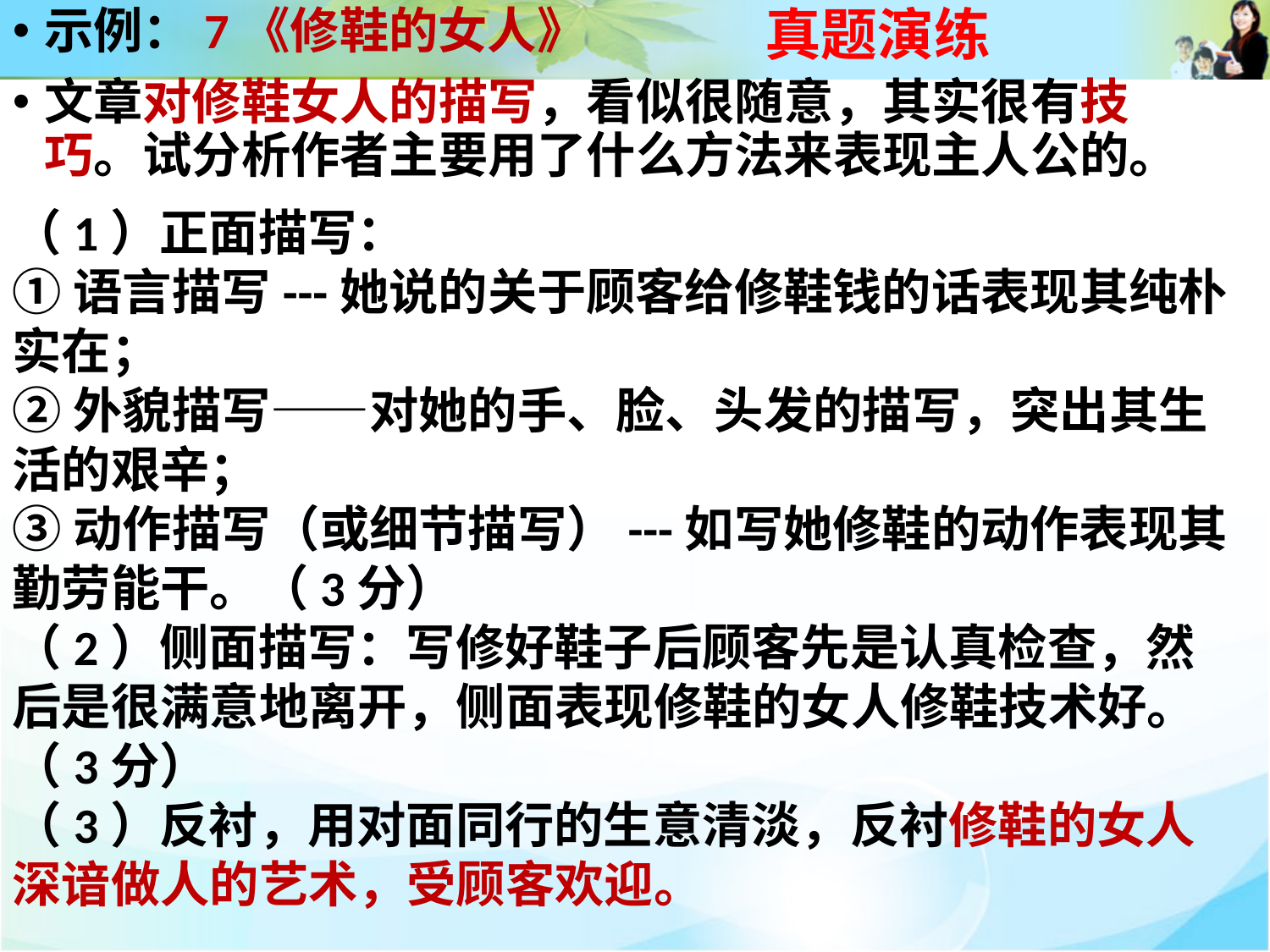

示例：7《修鞋的女人》
文章对修鞋女人的描写，看似很随意，其实很有技巧。试分析作者主要用了什么方法来表现主人公的。

# 真题演练
（1）正面描写：
①语言描写---她说的关于顾客给修鞋钱的话表现其纯朴实在；
②外貌描写——对她的手、脸、头发的描写，突出其生活的艰辛；
③动作描写（或细节描写）---如写她修鞋的动作表现其勤劳能干。（3分）
（2）侧面描写：写修好鞋子后顾客先是认真检查，然后是很满意地离开，侧面表现修鞋的女人修鞋技术好。（3分）
（3）反衬，用对面同行的生意清淡，反衬修鞋的女人深谙做人的艺术，受顾客欢迎。